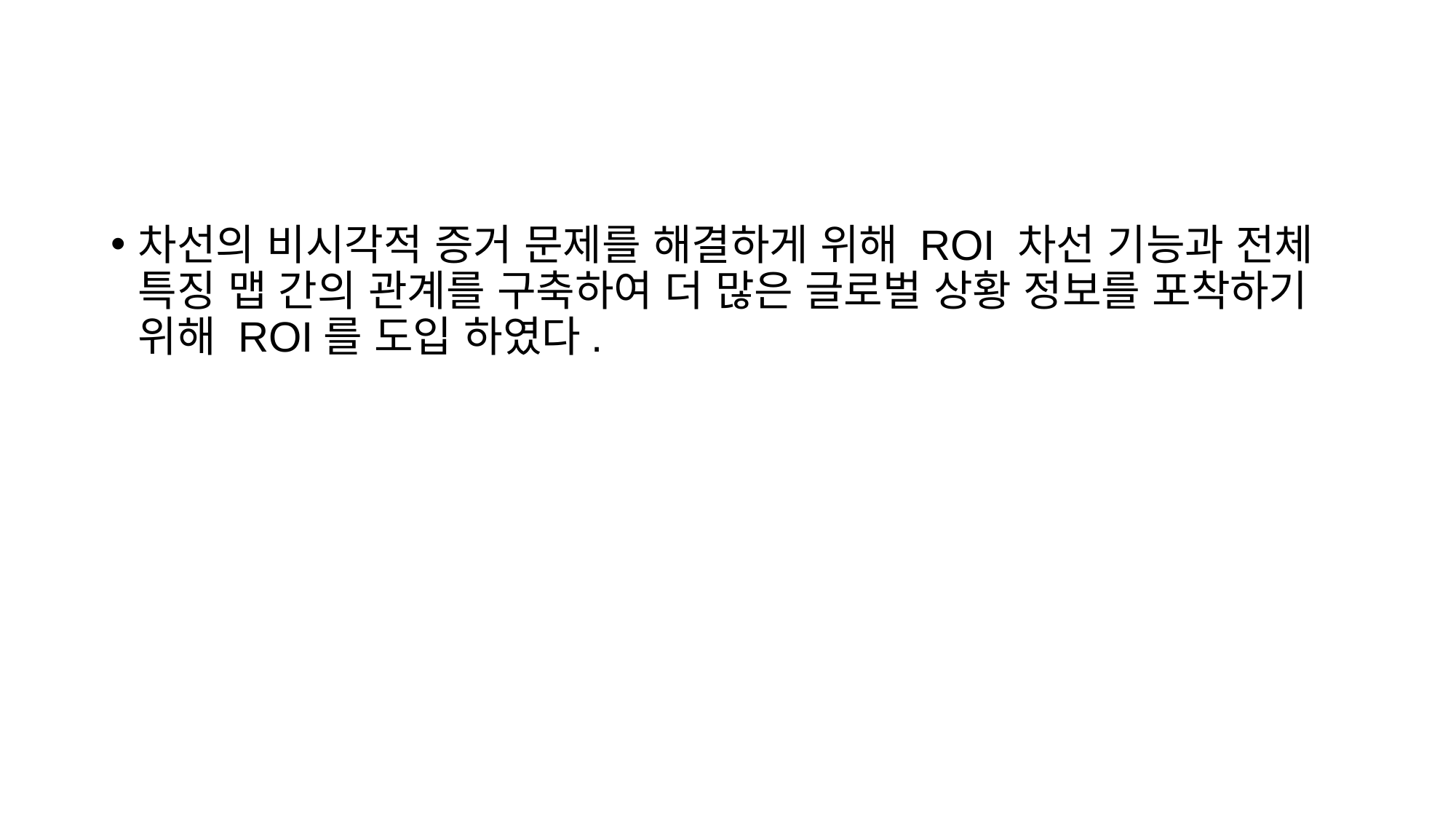

#
차선의 비시각적 증거 문제를 해결하게 위해 ROI 차선 기능과 전체 특징 맵 간의 관계를 구축하여 더 많은 글로벌 상황 정보를 포착하기 위해 ROI를 도입 하였다.